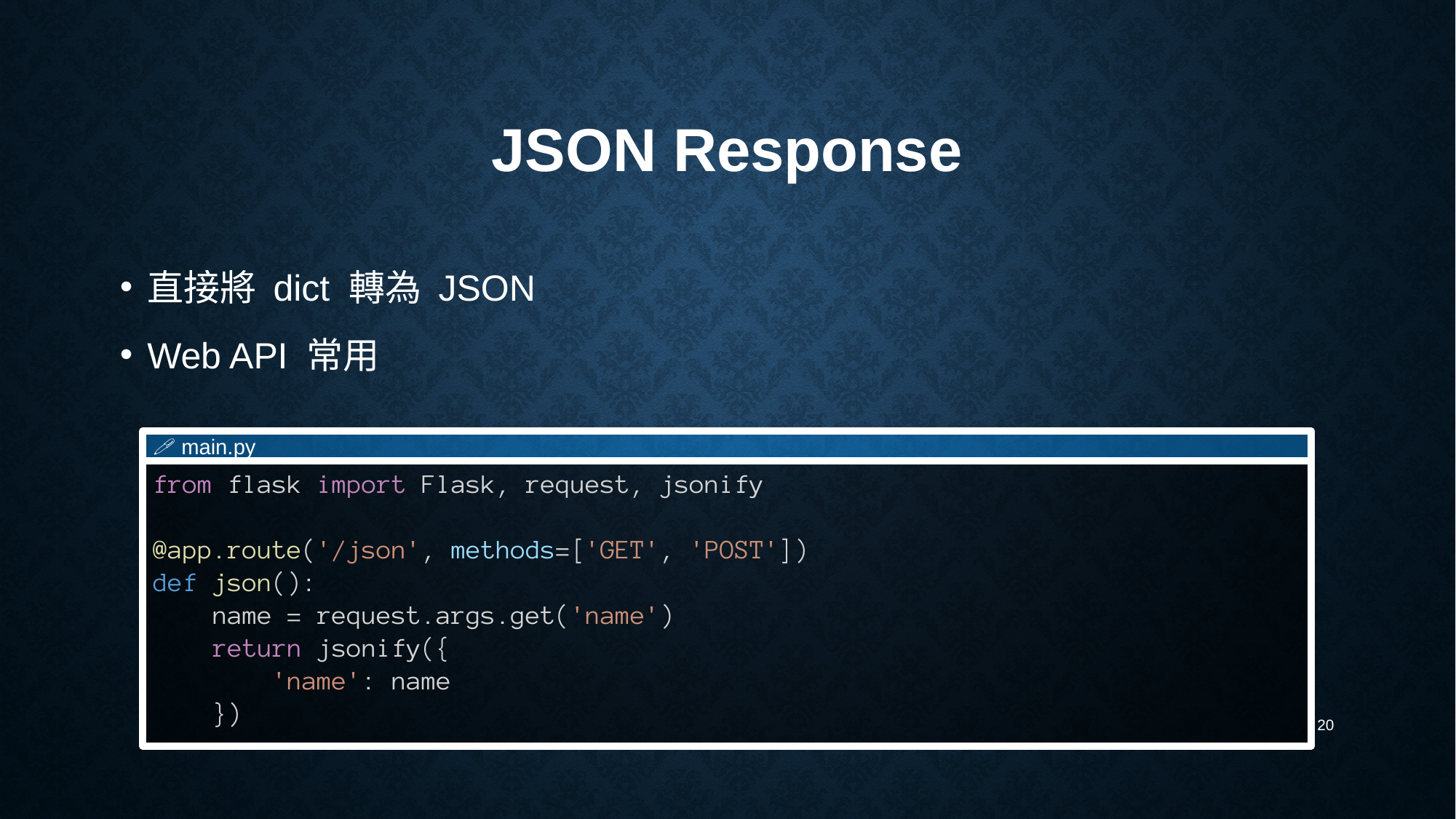

# JSON Response
直接將 dict 轉為 JSON
Web API 常用
🖊 main.py
from flask import Flask, request, jsonify

@app.route('/json', methods=['GET', 'POST'])
def json():
    name = request.args.get('name')
    return jsonify({
        'name': name
    })
20